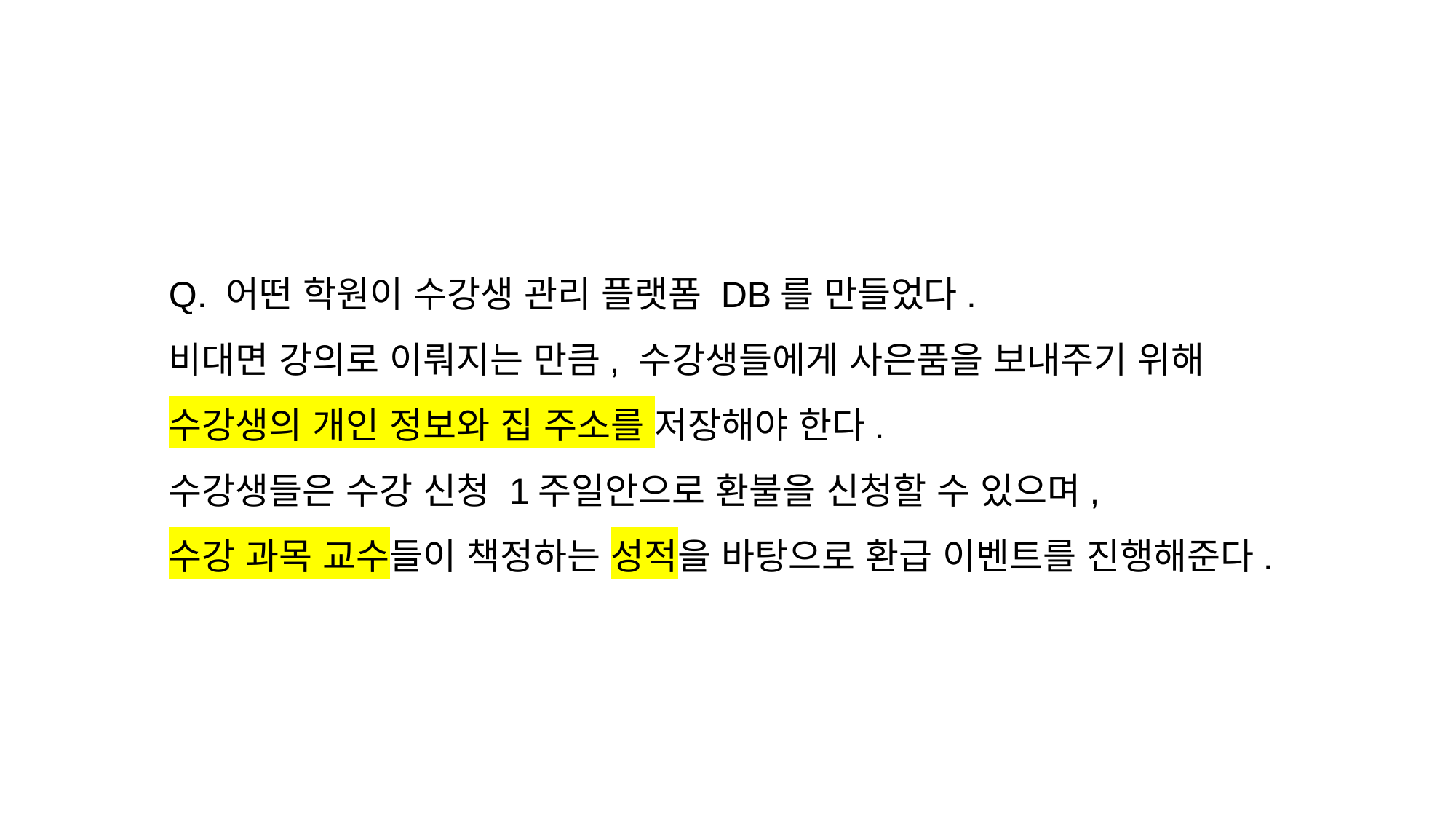

Q. 어떤 학원이 수강생 관리 플랫폼 DB를 만들었다.
비대면 강의로 이뤄지는 만큼, 수강생들에게 사은품을 보내주기 위해
수강생의 개인 정보와 집 주소를 저장해야 한다.
수강생들은 수강 신청 1주일안으로 환불을 신청할 수 있으며,
수강 과목 교수들이 책정하는 성적을 바탕으로 환급 이벤트를 진행해준다.